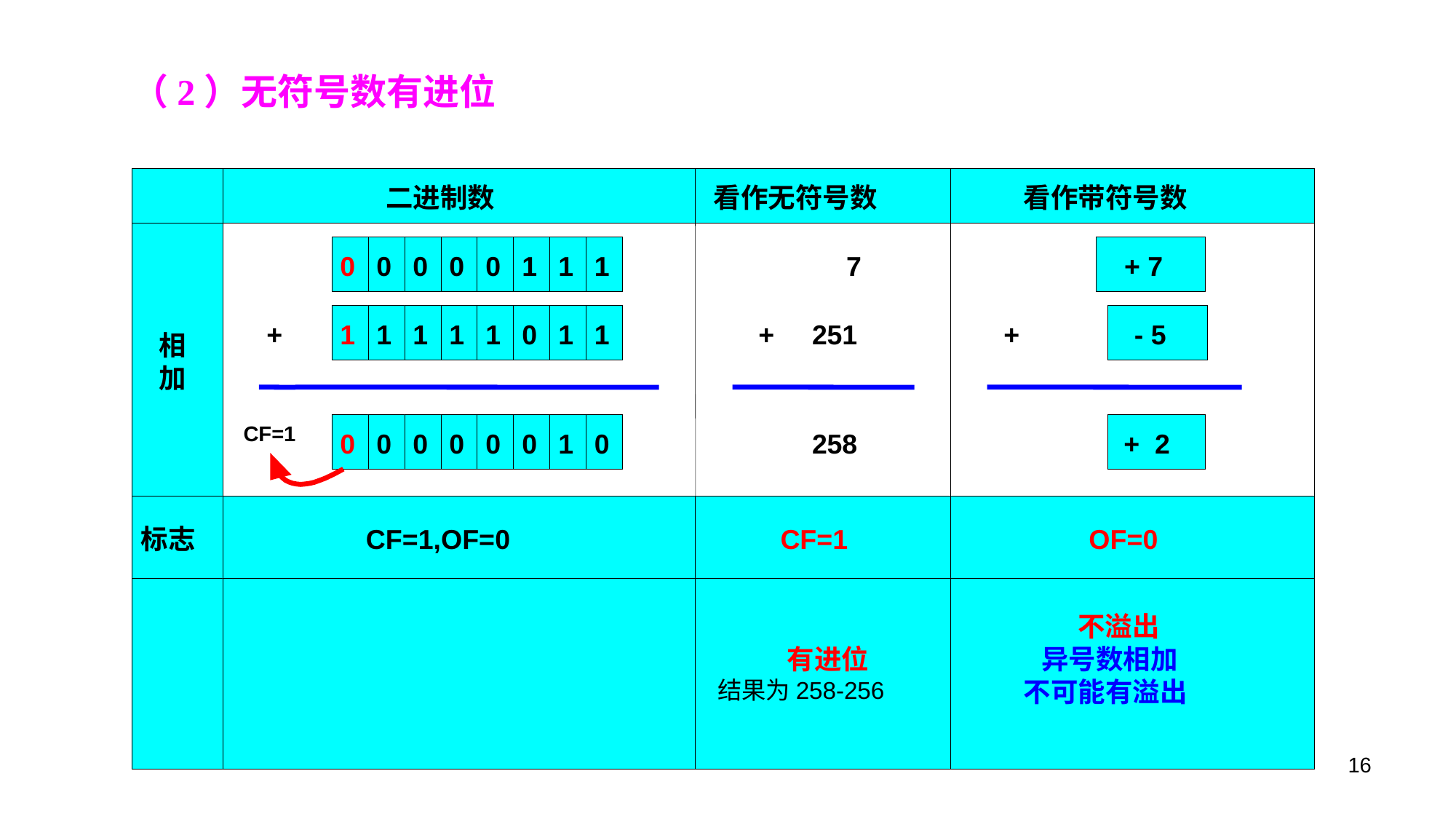

（2）	无符号数有进位

二进制数
看作无符号数
看作带符号数

0
0
0
0
0
1
1
1
7
+ 7

+
1
1
1
1
1
0
1
1
+
251
+
- 5
相
加

CF=1
0
0
0
0
0
0
1
0
258
+  2

标志
CF=1,OF=0
CF=1
OF=0

不溢出
有进位
异号数相加

结果为258-256
不可能有溢出
16